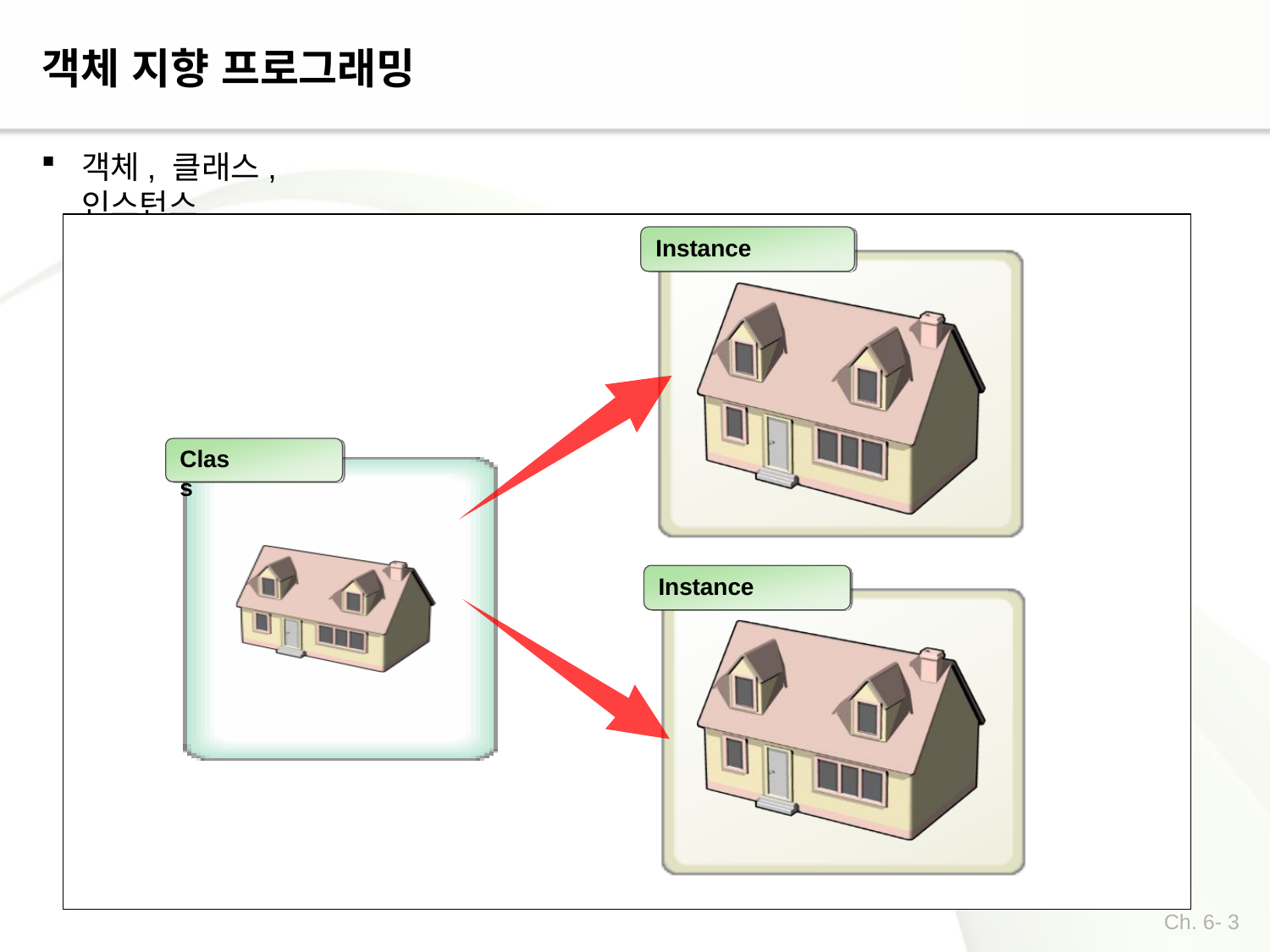

# 객체 지향 프로그래밍
객체, 클래스, 인스턴스

Instance

Class

Instance

Ch. 6- 3